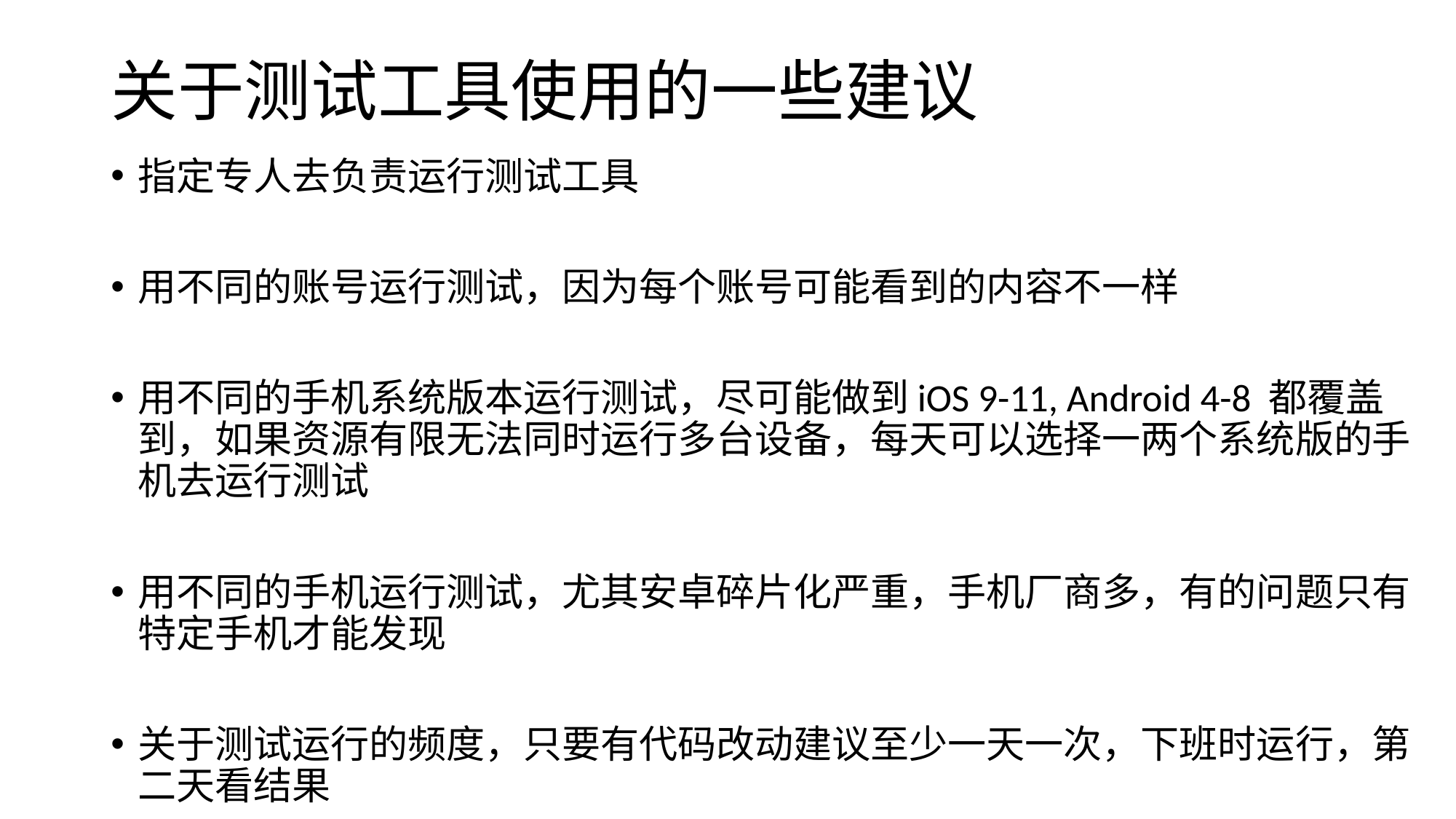

# 关于测试工具使用的一些建议
指定专人去负责运行测试工具

用不同的账号运行测试，因为每个账号可能看到的内容不一样

用不同的手机系统版本运行测试，尽可能做到iOS 9-11, Android 4-8 都覆盖到，如果资源有限无法同时运行多台设备，每天可以选择一两个系统版的手机去运行测试

用不同的手机运行测试，尤其安卓碎片化严重，手机厂商多，有的问题只有特定手机才能发现

关于测试运行的频度，只要有代码改动建议至少一天一次，下班时运行，第二天看结果